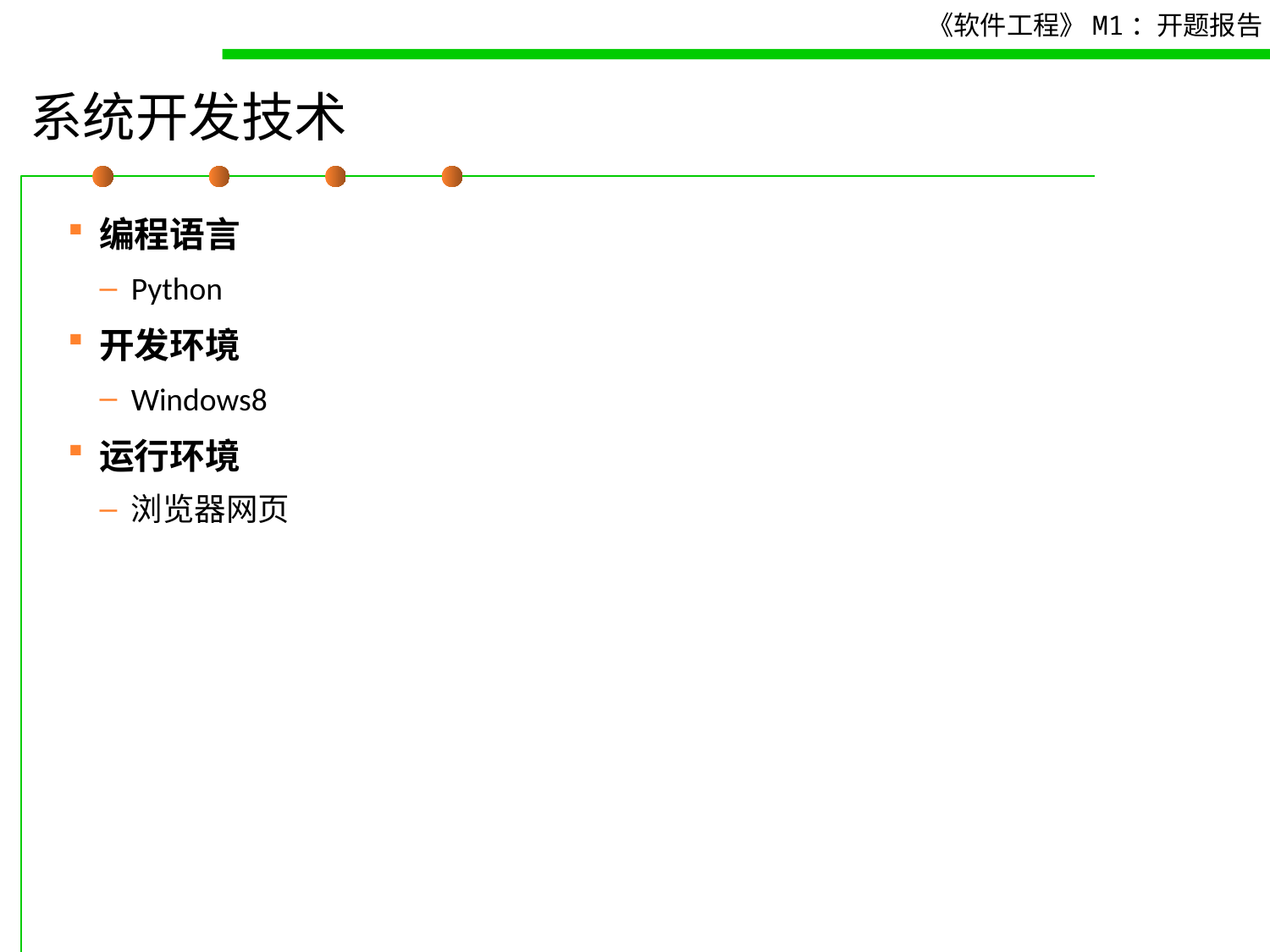

# 系统开发技术
编程语言
Python
开发环境
Windows8
运行环境
浏览器网页